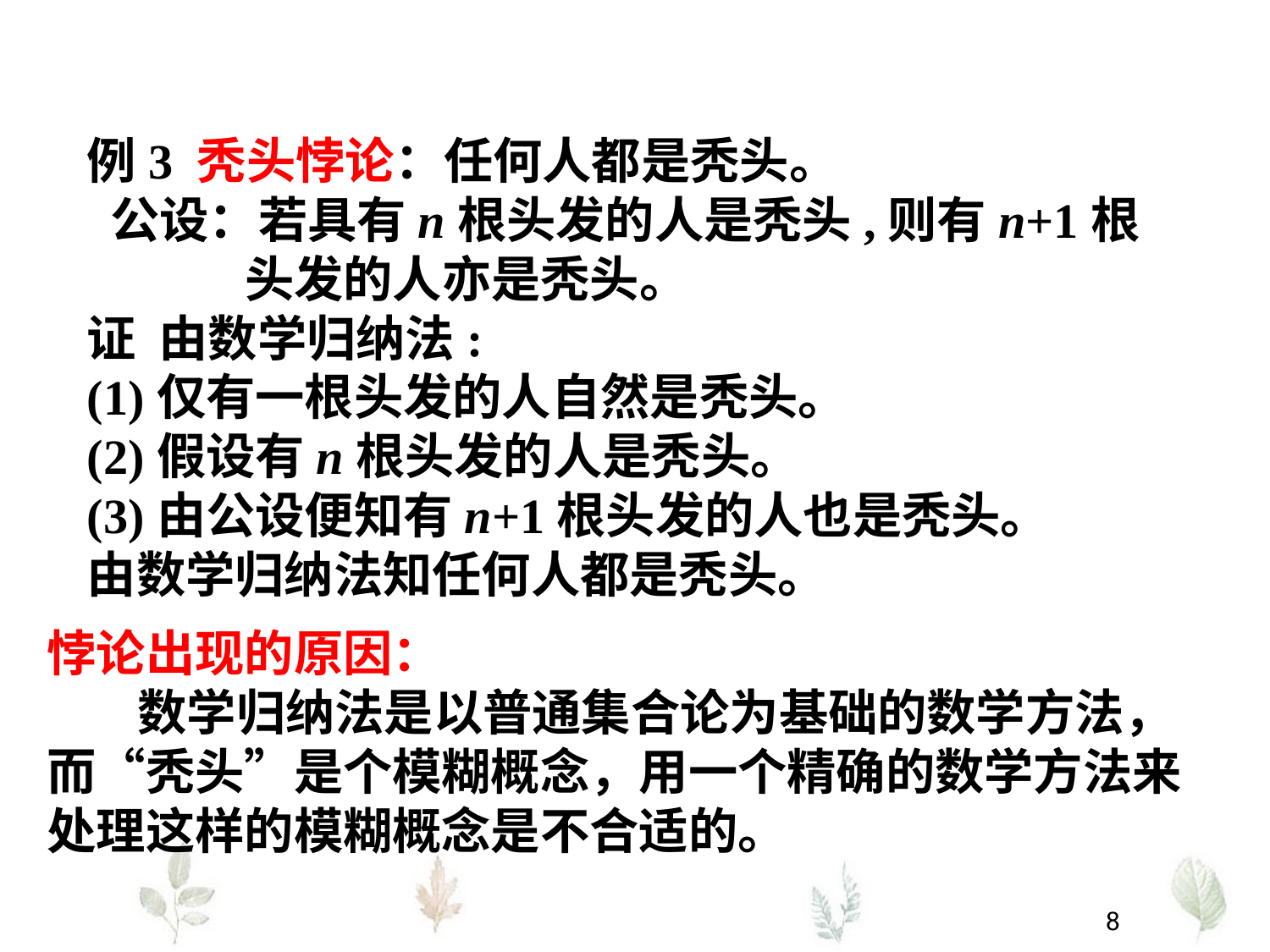

例3 秃头悖论：任何人都是秃头。
 公设：若具有n根头发的人是秃头,则有n+1根
             头发的人亦是秃头。
证  由数学归纳法:
(1)仅有一根头发的人自然是秃头。
(2)假设有n根头发的人是秃头。
(3)由公设便知有n+1根头发的人也是秃头。
由数学归纳法知任何人都是秃头。
悖论出现的原因：
       数学归纳法是以普通集合论为基础的数学方法，
而“秃头”是个模糊概念，用一个精确的数学方法来
处理这样的模糊概念是不合适的。
8